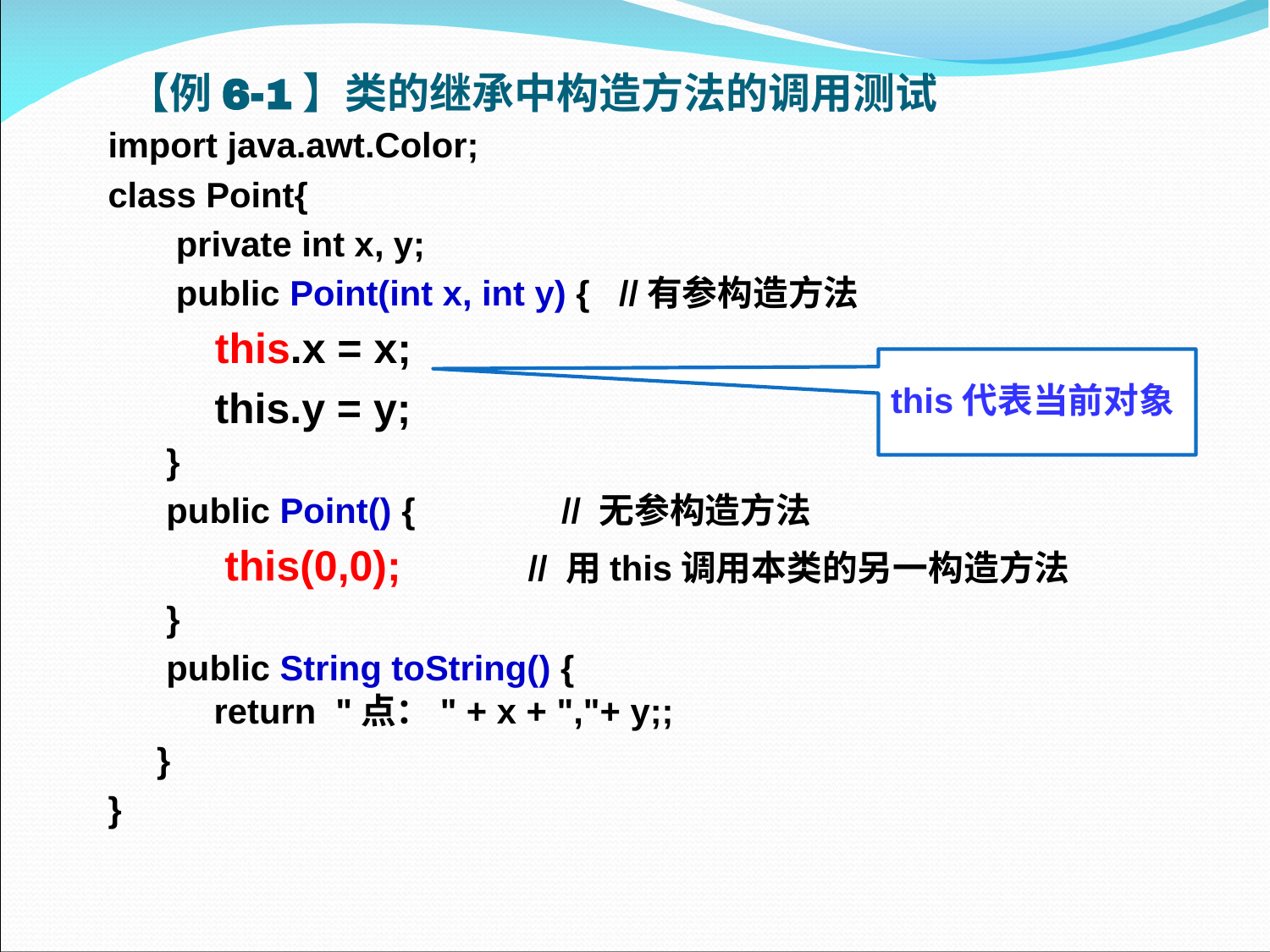

# 【例6-1】类的继承中构造方法的调用测试
import java.awt.Color;
class Point{
       private int x, y;
       public Point(int x, int y) {   //有参构造方法
           this.x = x;
         this.y = y;
      }
      public Point() {               // 无参构造方法
            this(0,0);             // 用this调用本类的另一构造方法
      }
      public String toString() {    
       return  "点：" + x + ","+ y;;
     }
}
this代表当前对象